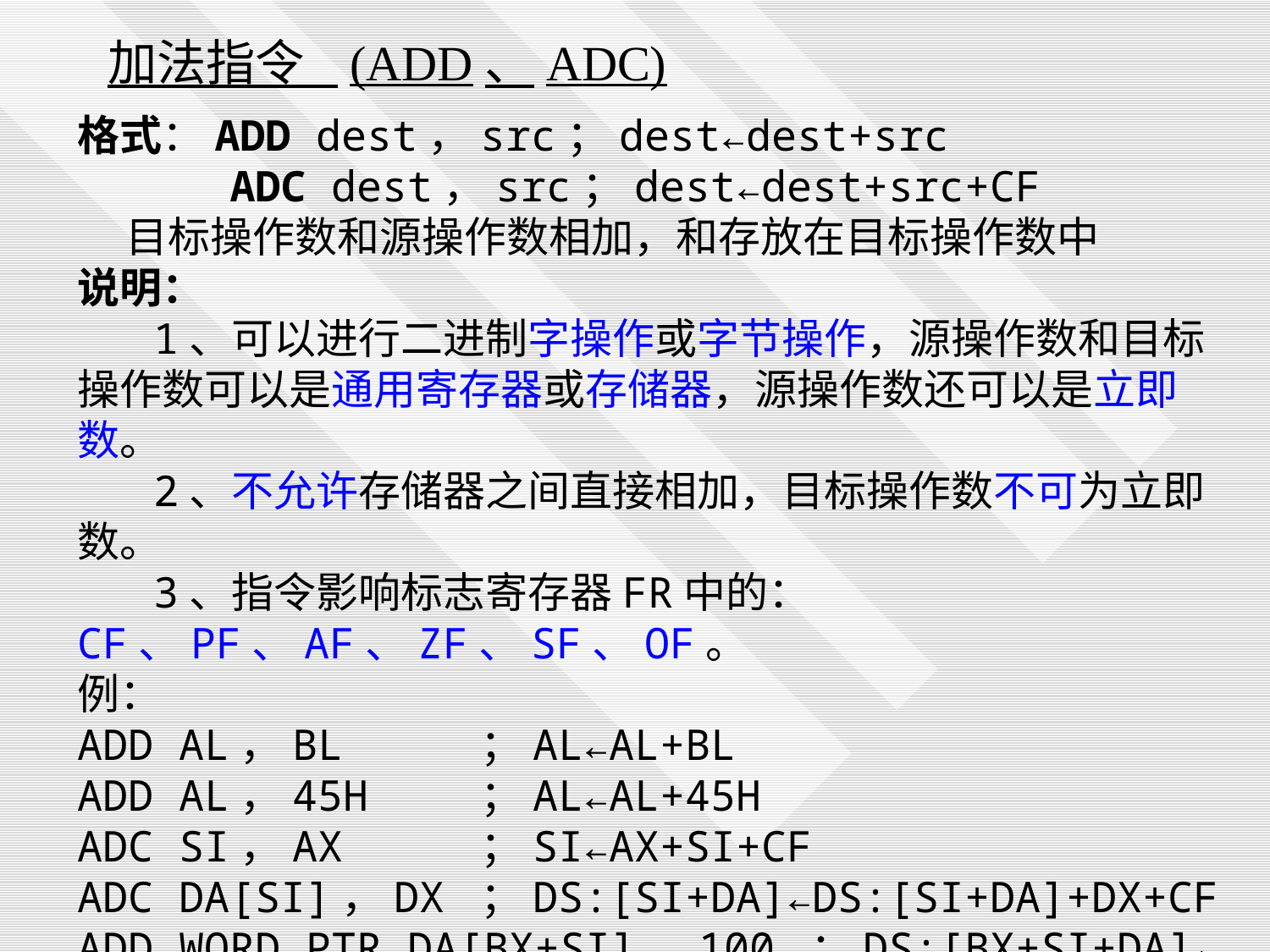

加法指令   (ADD、ADC)
格式：ADD dest，src；dest←dest+src
      ADC dest，src；dest←dest+src+CF
    目标操作数和源操作数相加，和存放在目标操作数中
说明：
   1、可以进行二进制字操作或字节操作，源操作数和目标操作数可以是通用寄存器或存储器，源操作数还可以是立即数。
   2、不允许存储器之间直接相加，目标操作数不可为立即数。
   3、指令影响标志寄存器FR中的：CF、PF、AF、ZF、SF、OF。
例：
ADD AL，BL     ；AL←AL+BL
ADD AL，45H    ；AL←AL+45H
ADC SI，AX     ；SI←AX+SI+CF
ADC DA[SI]，DX ；DS:[SI+DA]←DS:[SI+DA]+DX+CF
ADD WORD PTR DA[BX+SI]，100 ；DS:[BX+SI+DA]←
                            ；DS:[BX+SI+DA]+100